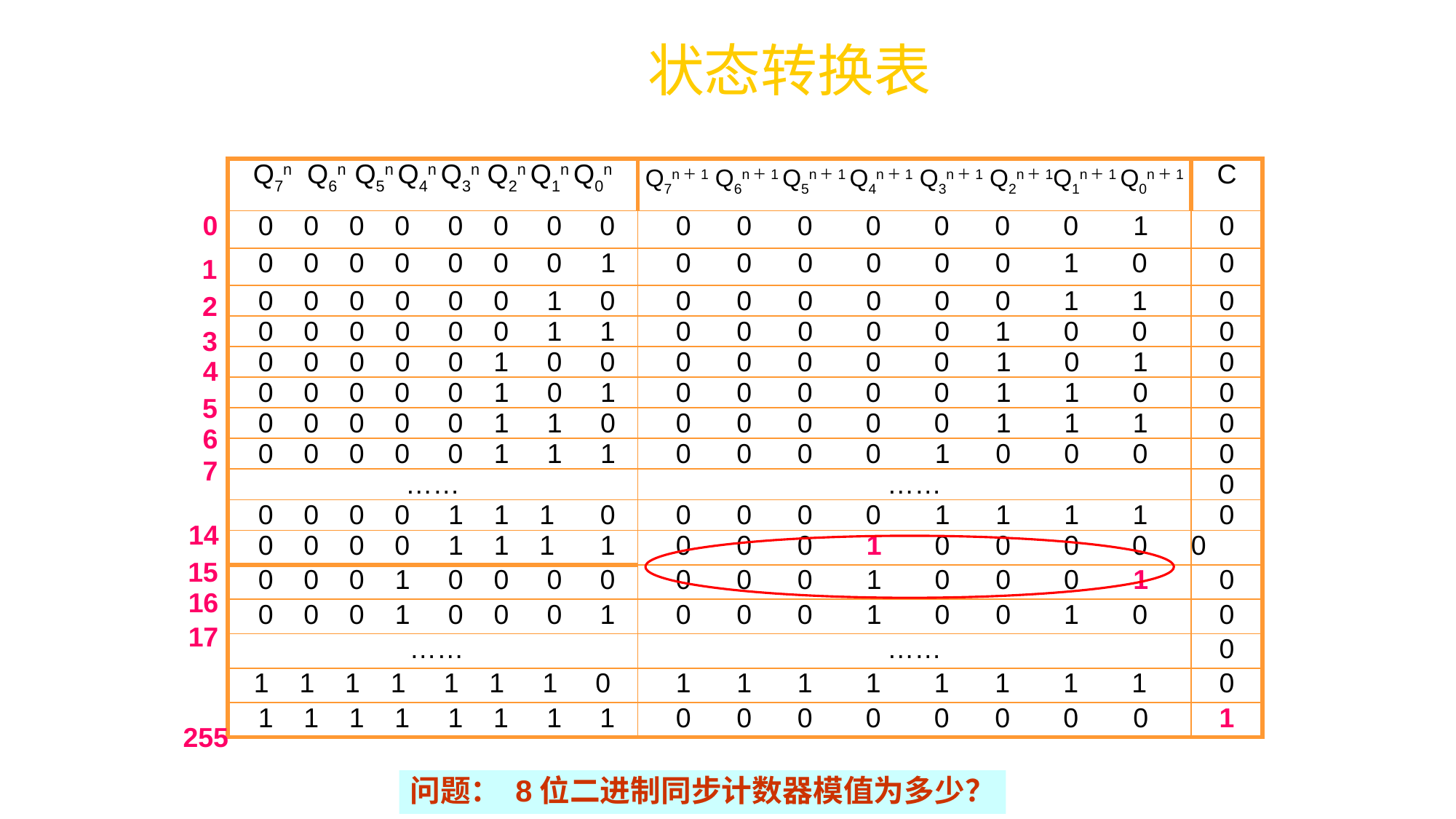

状态转换表
| Q7n Q6n Q5n Q4n Q3n Q2n Q1n Q0n | Q7n＋1 Q6n＋1 Q5n＋1 Q4n＋1 Q3n＋1 Q2n＋1Q1n＋1 Q0n＋1 | C |
| --- | --- | --- |
| 0 0 0 0 0 0 0 0 | 0 0 0 0 0 0 0 1 | 0 |
| 0 0 0 0 0 0 0 1 | 0 0 0 0 0 0 1 0 | 0 |
| 0 0 0 0 0 0 1 0 | 0 0 0 0 0 0 1 1 | 0 |
| 0 0 0 0 0 0 1 1 | 0 0 0 0 0 1 0 0 | 0 |
| 0 0 0 0 0 1 0 0 | 0 0 0 0 0 1 0 1 | 0 |
| 0 0 0 0 0 1 0 1 | 0 0 0 0 0 1 1 0 | 0 |
| 0 0 0 0 0 1 1 0 | 0 0 0 0 0 1 1 1 | 0 |
| 0 0 0 0 0 1 1 1 | 0 0 0 0 1 0 0 0 | 0 |
| …… | …… | 0 |
| 0 0 0 0 1 1 1 0 | 0 0 0 0 1 1 1 1 | 0 |
| 0 0 0 0 1 1 1 1 | 0 0 0 1 0 0 0 0 | 0 |
| 0 0 0 1 0 0 0 0 | 0 0 0 1 0 0 0 1 | 0 |
| 0 0 0 1 0 0 0 1 | 0 0 0 1 0 0 1 0 | 0 |
| …… | …… | 0 |
| 1 1 1 1 1 1 1 0 | 1 1 1 1 1 1 1 1 | 0 |
| 1 1 1 1 1 1 1 1 | 0 0 0 0 0 0 0 0 | 1 |
0
1
2
3
4
5
6
7
14
15
16
17

255
问题： 8位二进制同步计数器模值为多少？